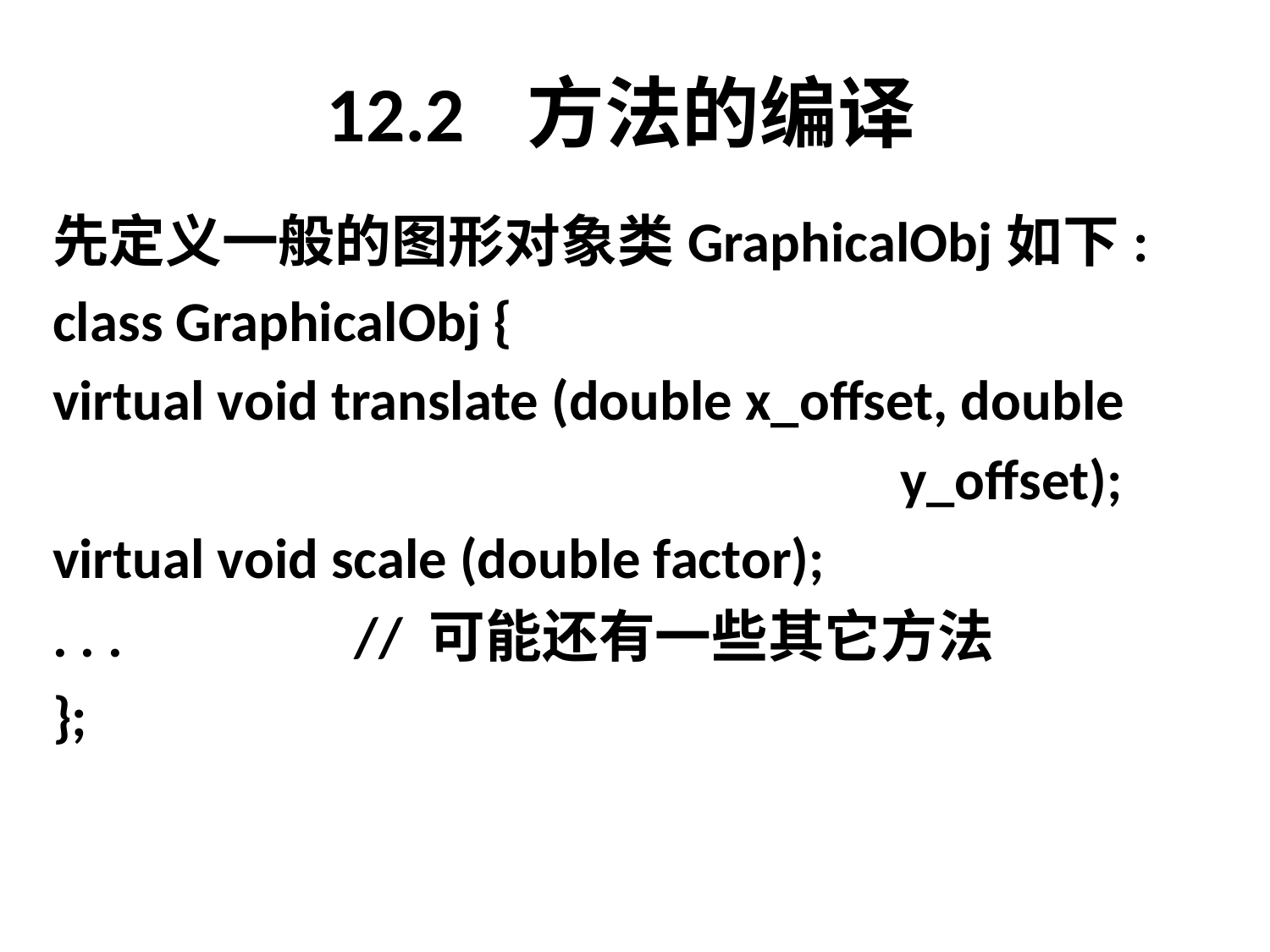

# 12.2  方法的编译
先定义一般的图形对象类GraphicalObj如下:
class GraphicalObj {
virtual void translate (double x_offset, double
 							   y_offset);
virtual void scale (double factor);
. . . 		// 可能还有一些其它方法
};